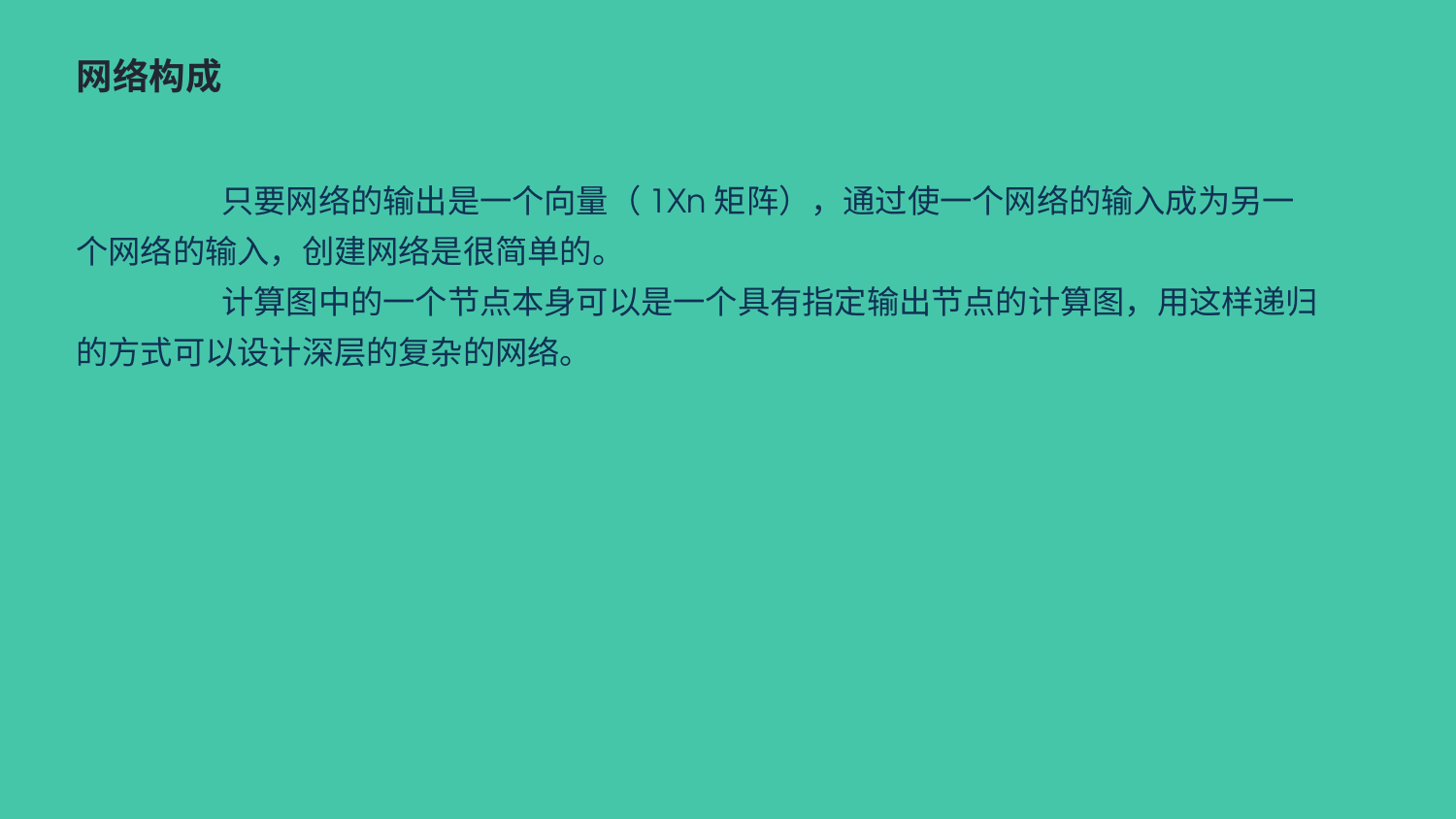

网络构成
	只要网络的输出是一个向量（1Xn矩阵），通过使一个网络的输入成为另一个网络的输入，创建网络是很简单的。
	计算图中的一个节点本身可以是一个具有指定输出节点的计算图，用这样递归的方式可以设计深层的复杂的网络。